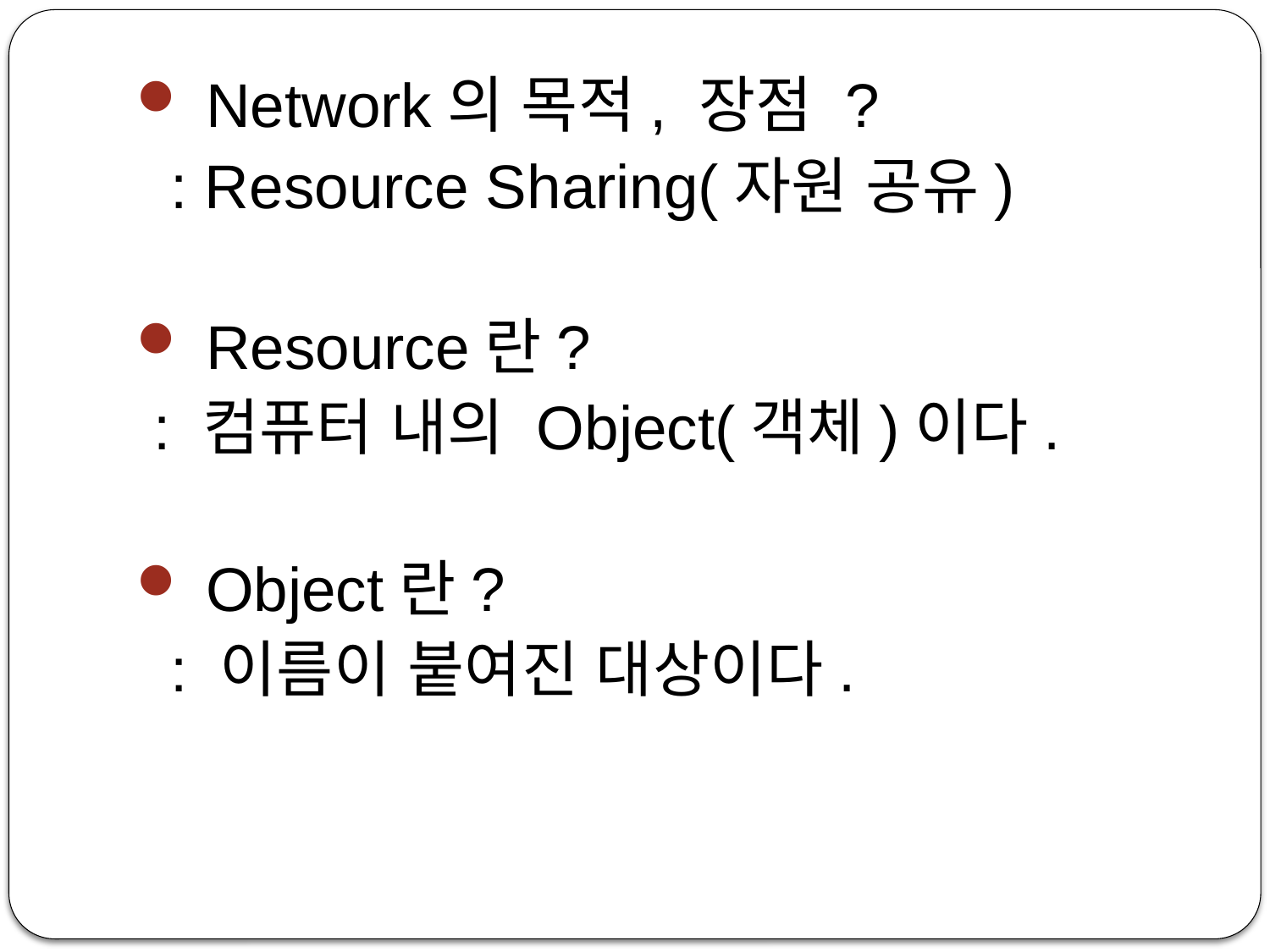

Network의 목적, 장점 ?
  : Resource Sharing(자원 공유)

 Resource란?
 : 컴퓨터 내의 Object(객체)이다.

 Object란?
  : 이름이 붙여진 대상이다.